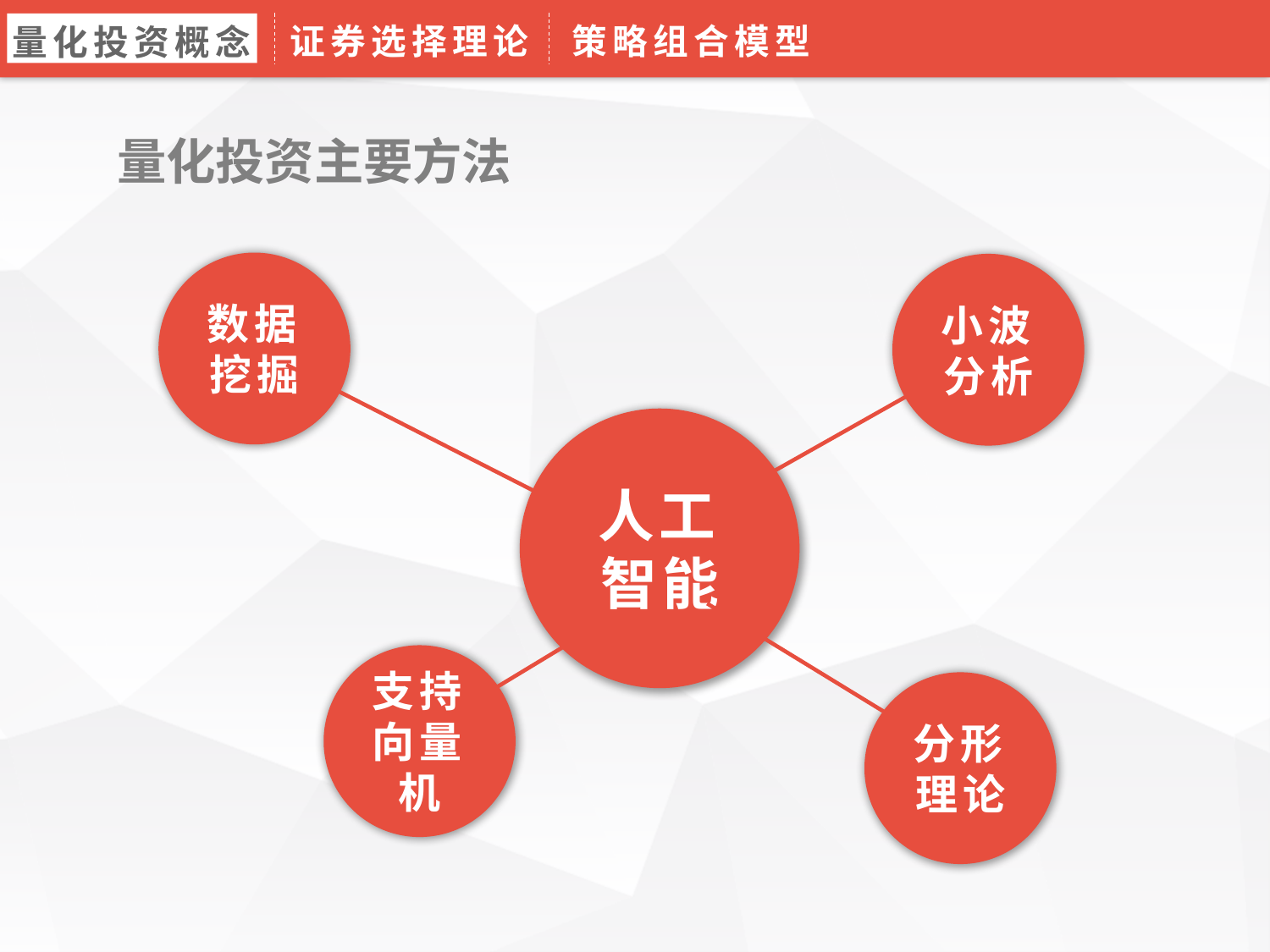

证券选择理论
策略组合模型
量化投资概念

量化投资主要方法
数据挖掘
小波分析
人工智能
支持向量机
分形理论